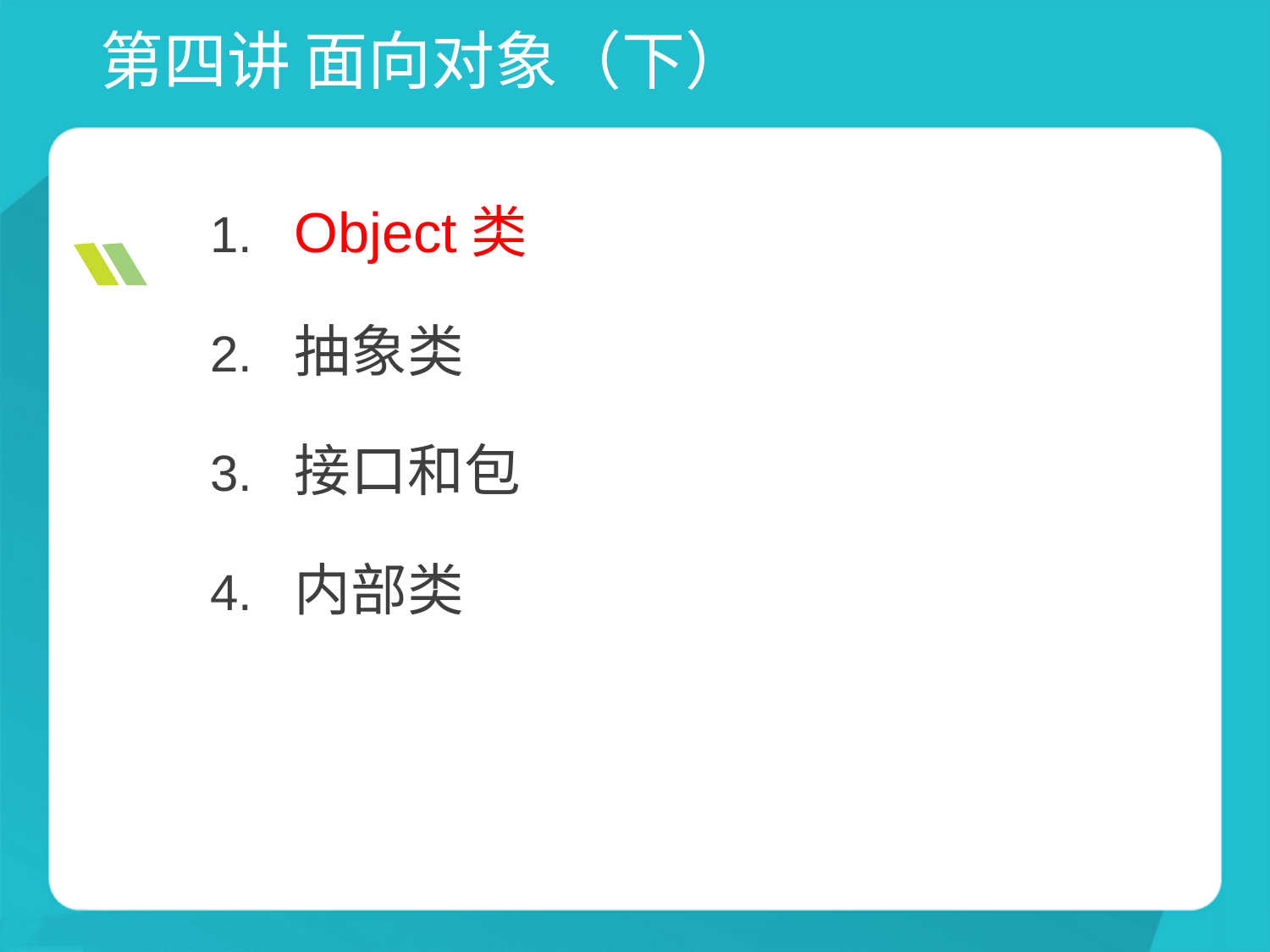

# 第四讲 面向对象（下）
Object类
抽象类
接口和包
内部类